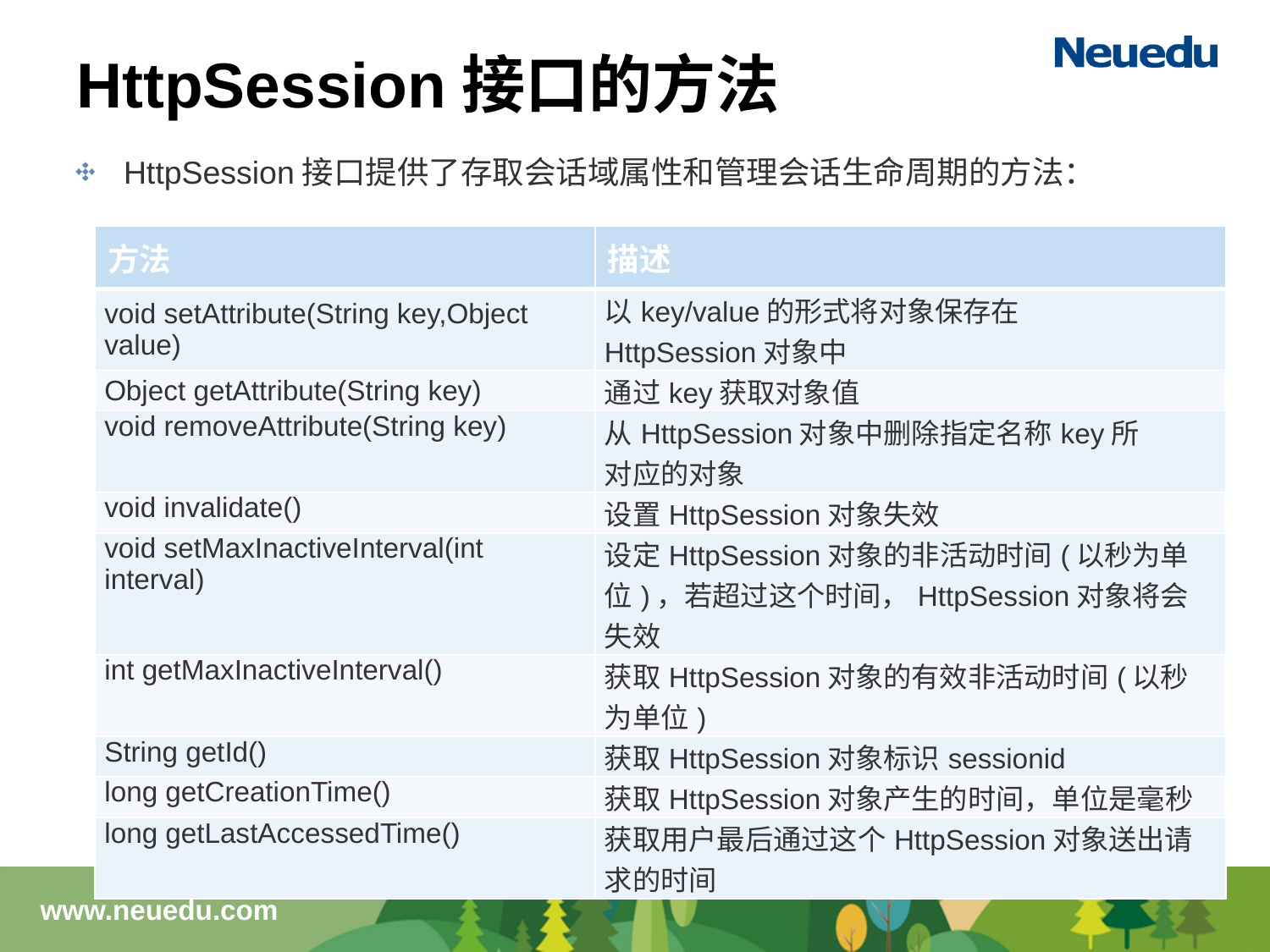

# HttpSession接口的方法
HttpSession接口提供了存取会话域属性和管理会话生命周期的方法：

| 方法 | 描述 |
| --- | --- |
| void setAttribute(String key,Object value) | 以key/value的形式将对象保存在HttpSession对象中 |
| Object getAttribute(String key) | 通过key获取对象值 |
| void removeAttribute(String key) | 从HttpSession对象中删除指定名称key所对应的对象 |
| void invalidate() | 设置HttpSession对象失效 |
| void setMaxInactiveInterval(int interval) | 设定HttpSession对象的非活动时间(以秒为单位)，若超过这个时间，HttpSession对象将会失效 |
| int getMaxInactiveInterval() | 获取HttpSession对象的有效非活动时间(以秒为单位) |
| String getId() | 获取HttpSession对象标识sessionid |
| long getCreationTime() | 获取HttpSession对象产生的时间，单位是毫秒 |
| long getLastAccessedTime() | 获取用户最后通过这个HttpSession对象送出请求的时间 |